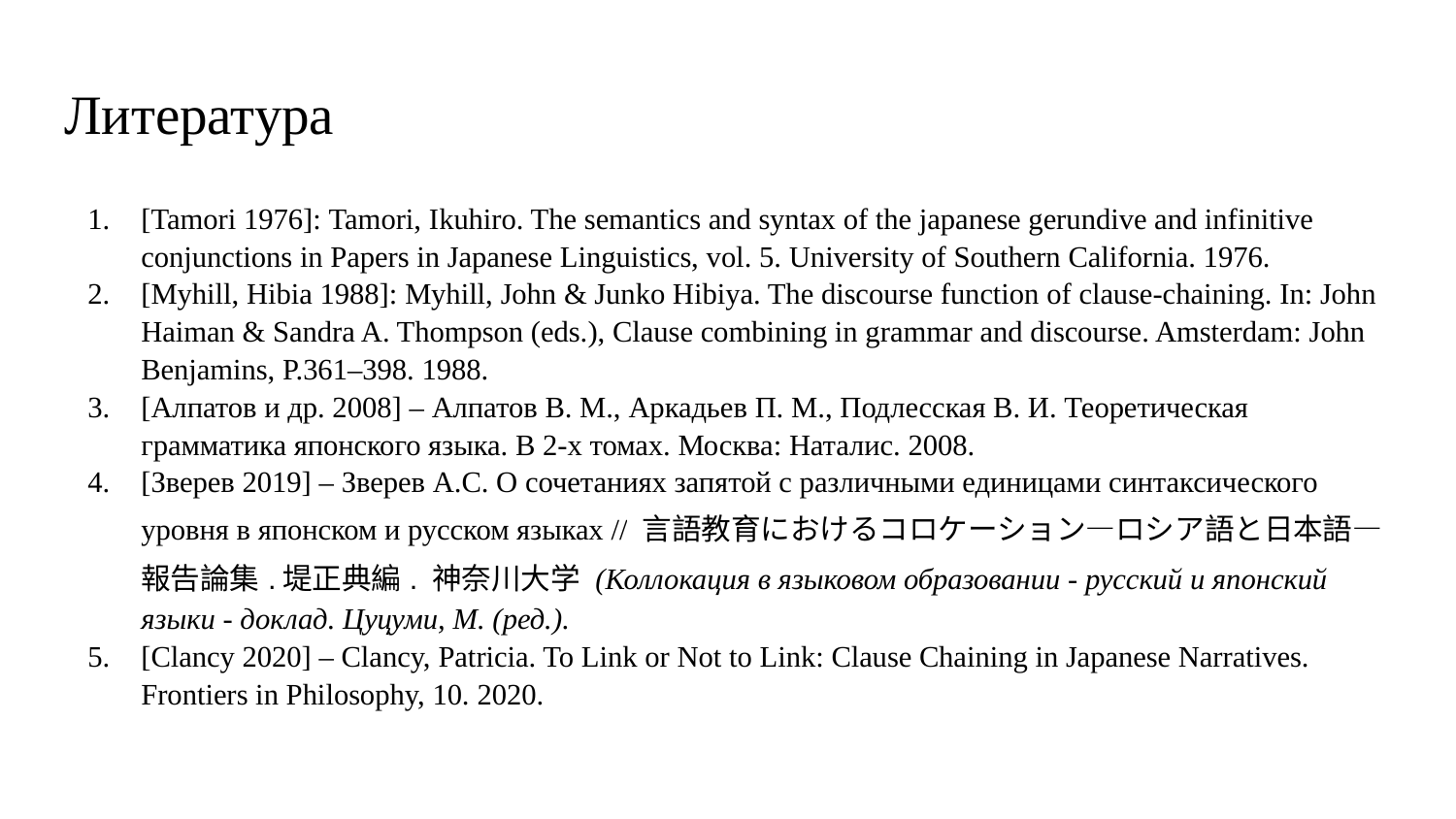

# Литература
[Tamori 1976]: Tamori, Ikuhiro. The semantics and syntax of the japanese gerundive and infinitive conjunctions in Papers in Japanese Linguistics, vol. 5. University of Southern California. 1976.
[Myhill, Hibia 1988]: Myhill, John & Junko Hibiya. The discourse function of clause-chaining. In: John Haiman & Sandra A. Thompson (eds.), Clause combining in grammar and discourse. Amsterdam: John Benjamins, P.361–398. 1988.
[Алпатов и др. 2008] – Алпатов В. М., Аркадьев П. М., Подлесская В. И. Теоретическая грамматика японского языка. В 2-х томах. Москва: Наталис. 2008.
[Зверев 2019] – Зверев А.С. О сочетаниях запятой с различными единицами синтаксического уровня в японском и русском языках // 言語教育におけるコロケーション―ロシア語と日本語―報告論集.堤正典編. 神奈川大学 (Коллокация в языковом образовании - русский и японский языки - доклад. Цуцуми, М. (ред.).
[Clancy 2020] – Clancy, Patricia. To Link or Not to Link: Clause Chaining in Japanese Narratives. Frontiers in Philosophy, 10. 2020.